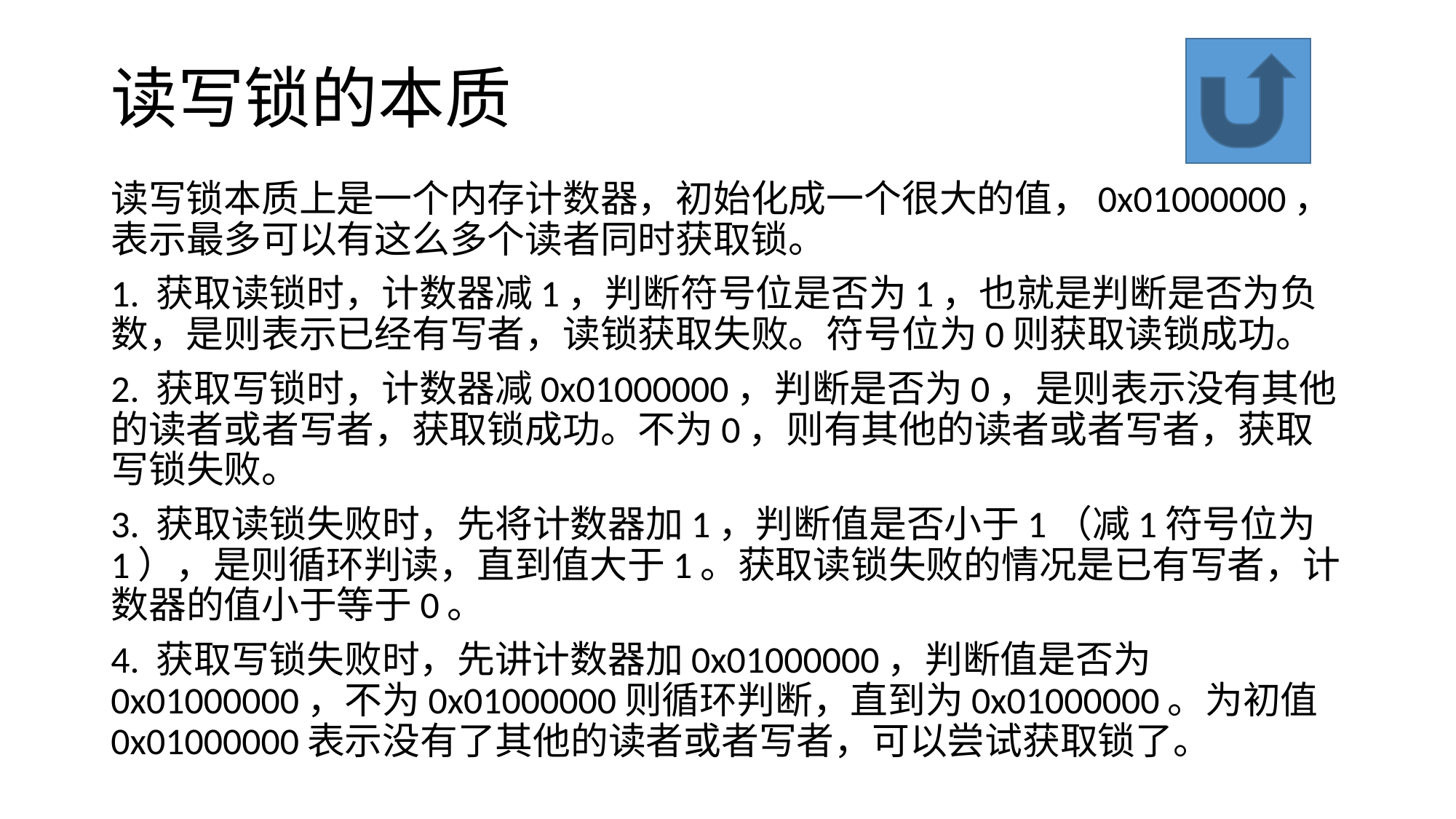

# 读写锁的本质
读写锁本质上是一个内存计数器，初始化成一个很大的值，0x01000000，表示最多可以有这么多个读者同时获取锁。
1. 获取读锁时，计数器减1，判断符号位是否为1，也就是判断是否为负数，是则表示已经有写者，读锁获取失败。符号位为0则获取读锁成功。
2. 获取写锁时，计数器减0x01000000，判断是否为0，是则表示没有其他的读者或者写者，获取锁成功。不为0，则有其他的读者或者写者，获取写锁失败。
3. 获取读锁失败时，先将计数器加1，判断值是否小于1（减1符号位为1），是则循环判读，直到值大于1。获取读锁失败的情况是已有写者，计数器的值小于等于0。
4. 获取写锁失败时，先讲计数器加0x01000000，判断值是否为0x01000000，不为0x01000000则循环判断，直到为0x01000000。为初值0x01000000表示没有了其他的读者或者写者，可以尝试获取锁了。